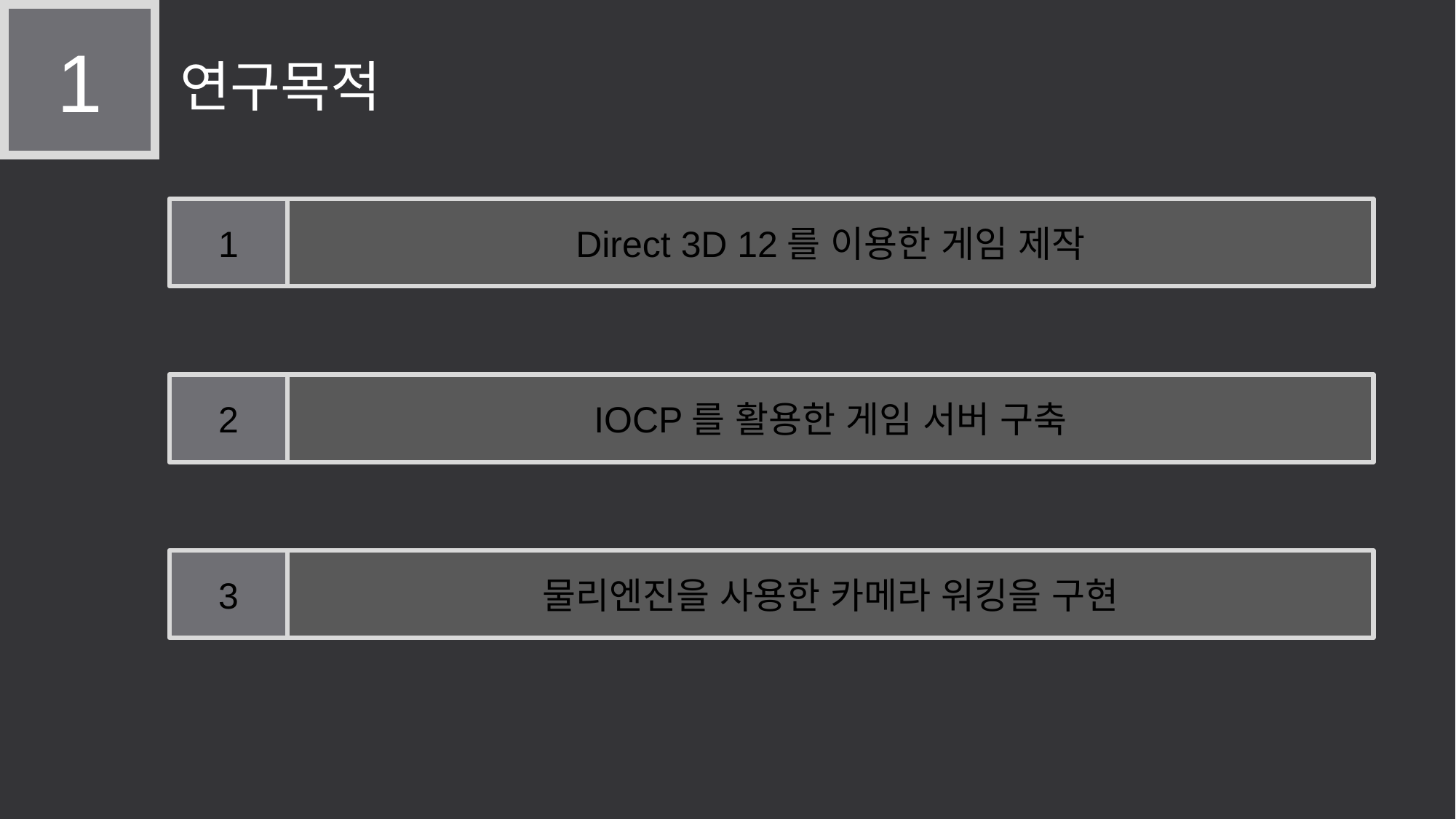

1
연구목적

1
Direct 3D 12를 이용한 게임 제작
2
IOCP를 활용한 게임 서버 구축
3
물리엔진을 사용한 카메라 워킹을 구현